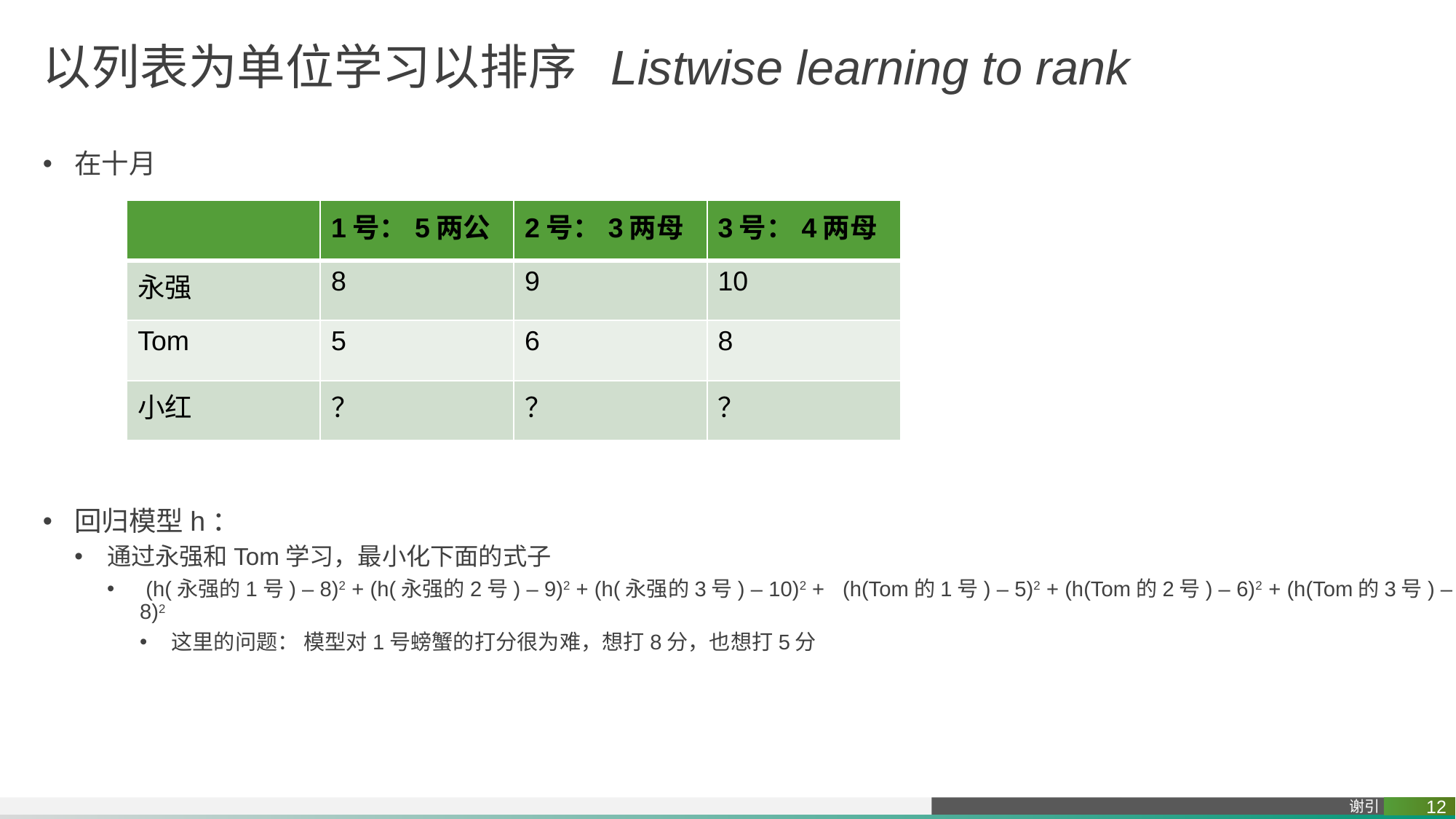

# 以列表为单位学习以排序  Listwise learning to rank
在十月

回归模型h：
通过永强和Tom学习，最小化下面的式子
 (h(永强的1号) – 8)2 + (h(永强的2号) – 9)2 + (h(永强的3号) – 10)2 +   (h(Tom的1号) – 5)2 + (h(Tom的2号) – 6)2 + (h(Tom的3号) – 8)2
这里的问题： 模型对1号螃蟹的打分很为难，想打8分，也想打5分
|  | 1号：5两公 | 2号：3两母 | 3号：4两母 |
| --- | --- | --- | --- |
| 永强 | 8 | 9 | 10 |
| Tom | 5 | 6 | 8 |
| 小红 | ？ | ？ | ？ |
12